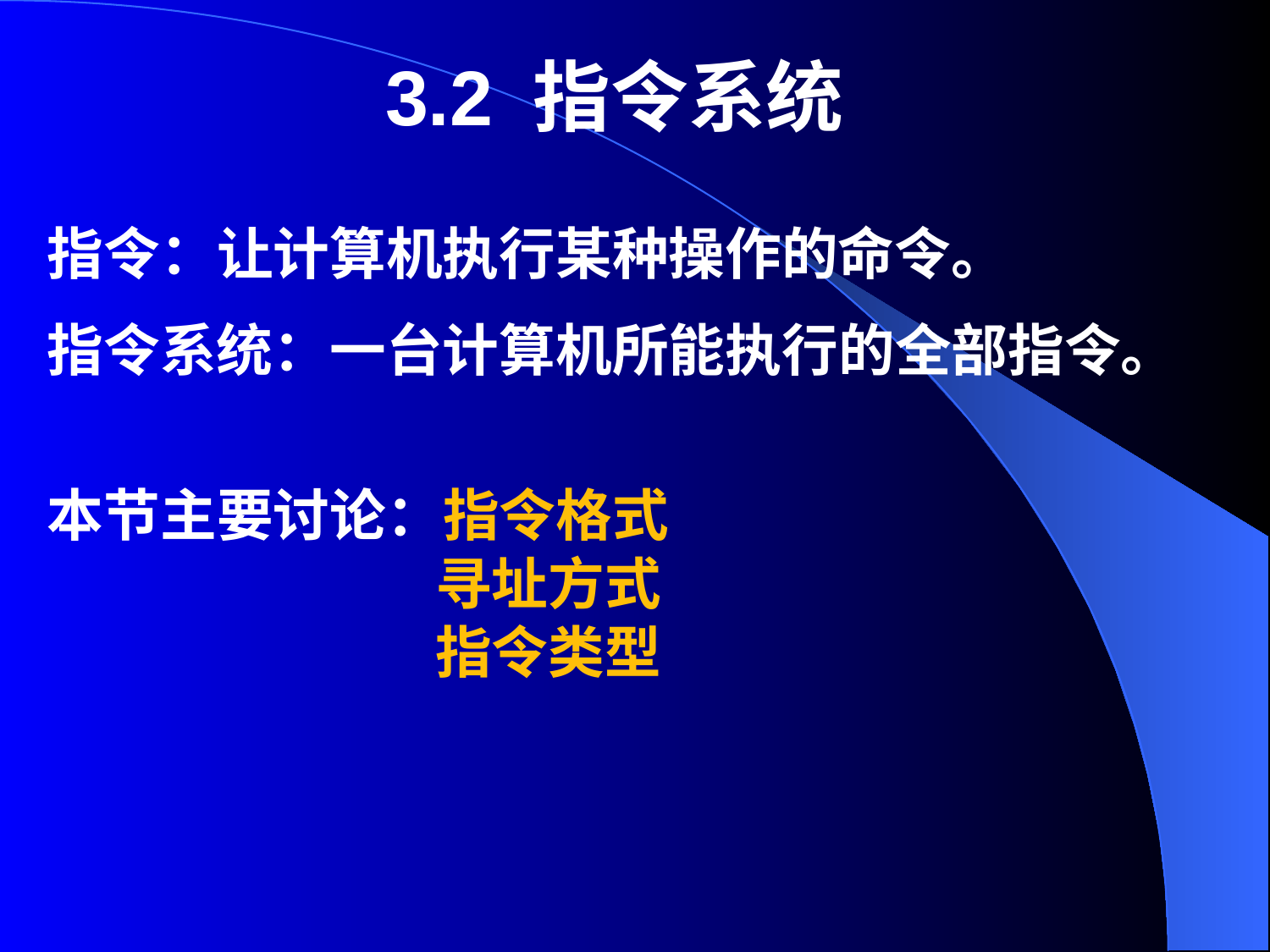

3.2 指令系统
指令：让计算机执行某种操作的命令。
指令系统：一台计算机所能执行的全部指令。
本节主要讨论：指令格式
                             寻址方式
                             指令类型